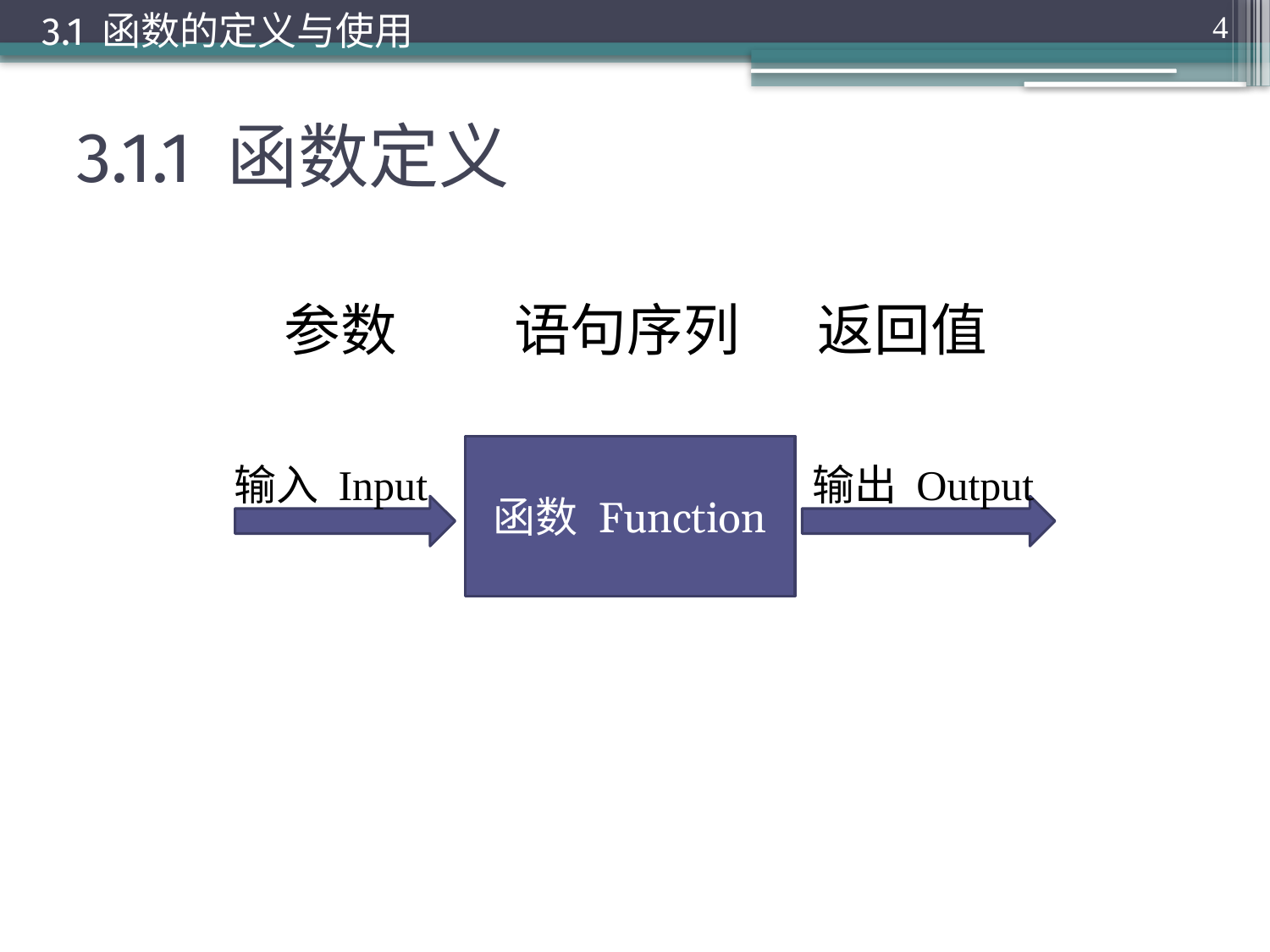

3.1 函数的定义与使用
4
# 3.1.1 函数定义
参数
语句序列
返回值
函数 Function
输入 Input
输出 Output